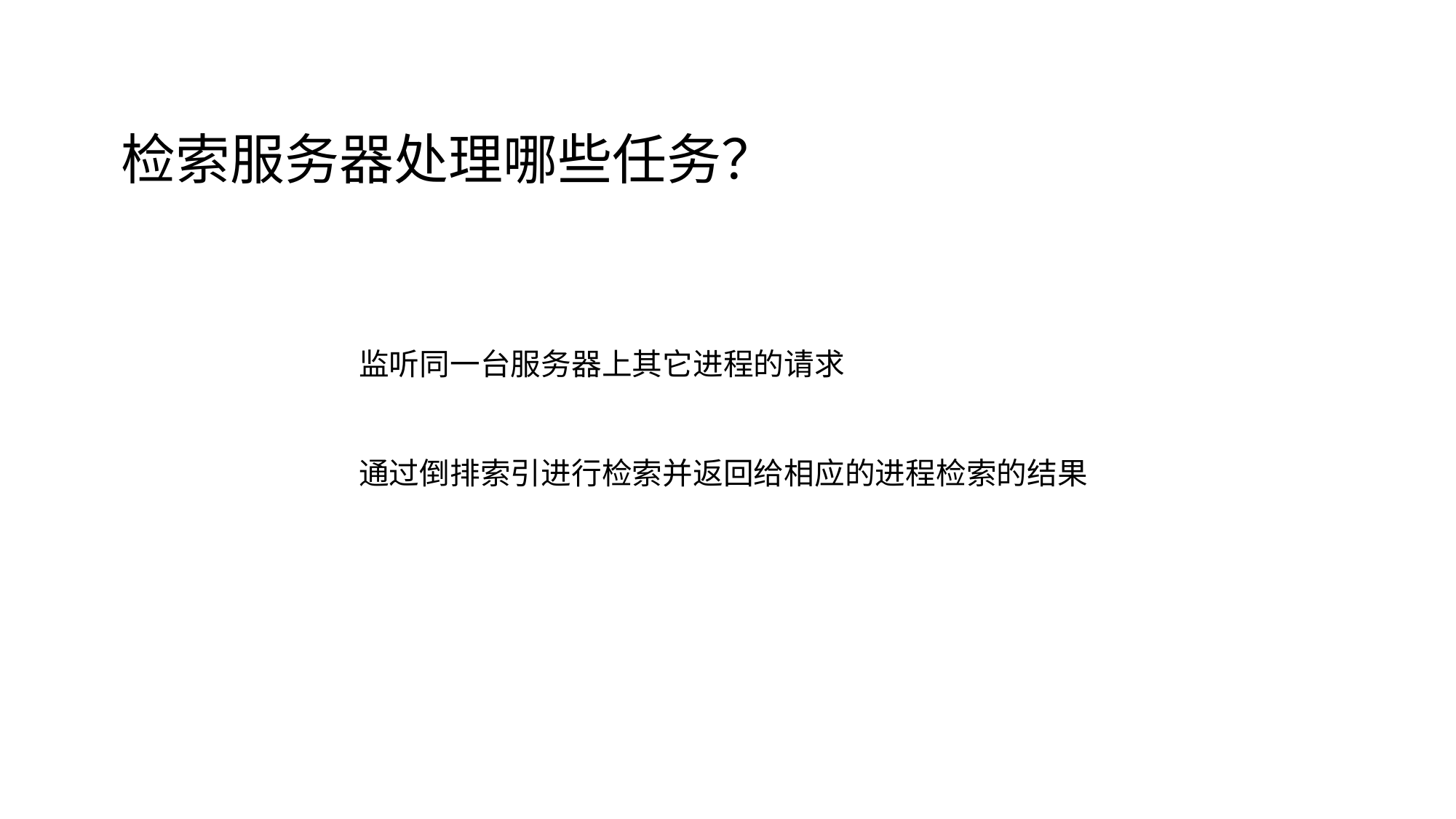

检索服务器处理哪些任务？
监听同一台服务器上其它进程的请求

通过倒排索引进行检索并返回给相应的进程检索的结果